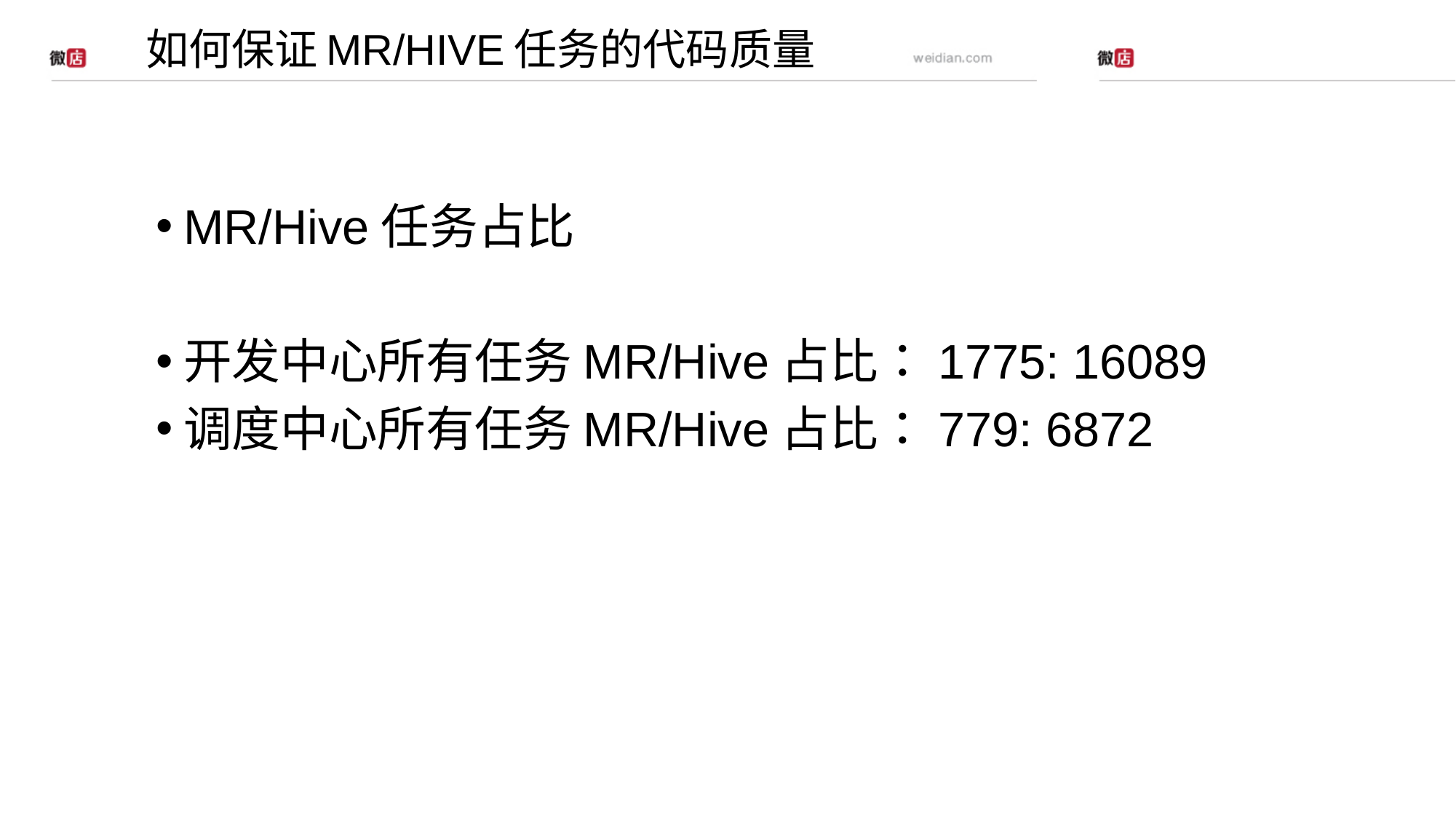

如何保证MR/HIVE任务的代码质量

MR/Hive任务占比

开发中心所有任务MR/Hive占比：1775: 16089
调度中心所有任务MR/Hive占比：779: 6872